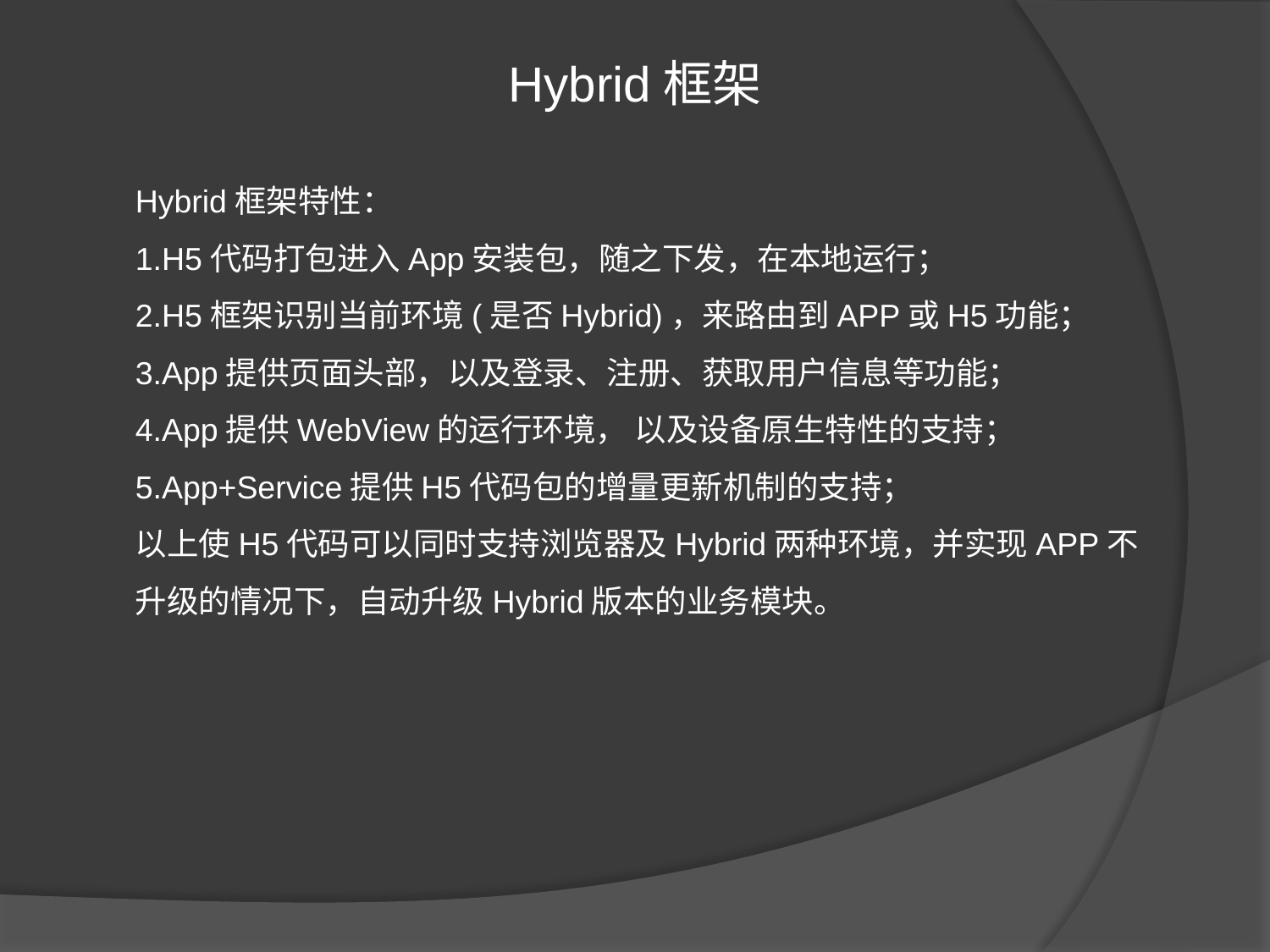

Hybrid框架
Hybrid框架特性：
1.H5代码打包进入App安装包，随之下发，在本地运行；
2.H5框架识别当前环境(是否Hybrid)，来路由到APP或H5功能；
3.App提供页面头部，以及登录、注册、获取用户信息等功能；
4.App提供WebView的运行环境， 以及设备原生特性的支持；
5.App+Service提供H5代码包的增量更新机制的支持；
以上使H5代码可以同时支持浏览器及Hybrid两种环境，并实现APP不升级的情况下，自动升级Hybrid版本的业务模块。